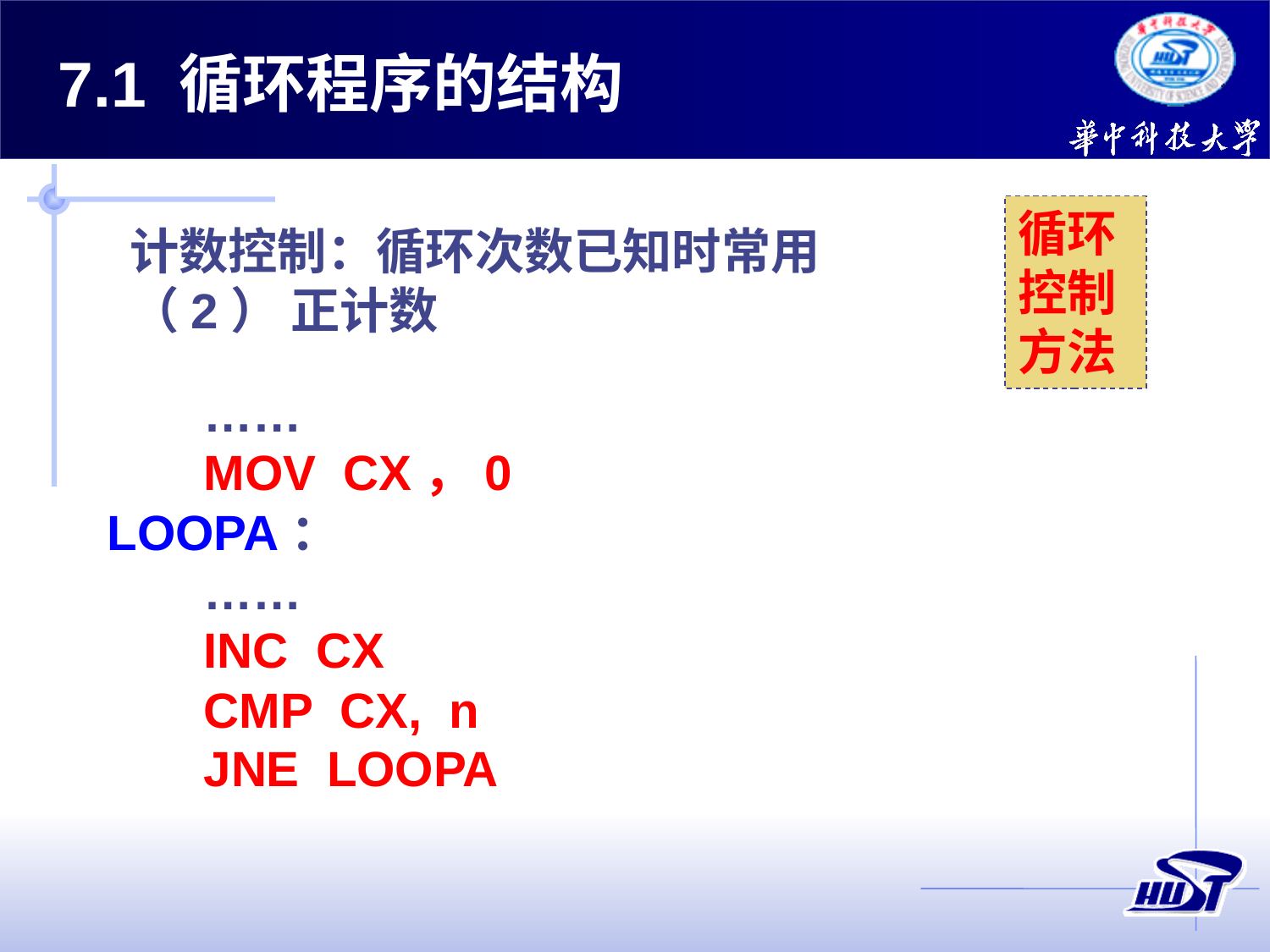

7.1 循环程序的结构
循环
控制
方法
计数控制：循环次数已知时常用
（2） 正计数
       ……
       MOV  CX，0
LOOPA：
       ……
       INC  CX
       CMP  CX,  n
       JNE  LOOPA